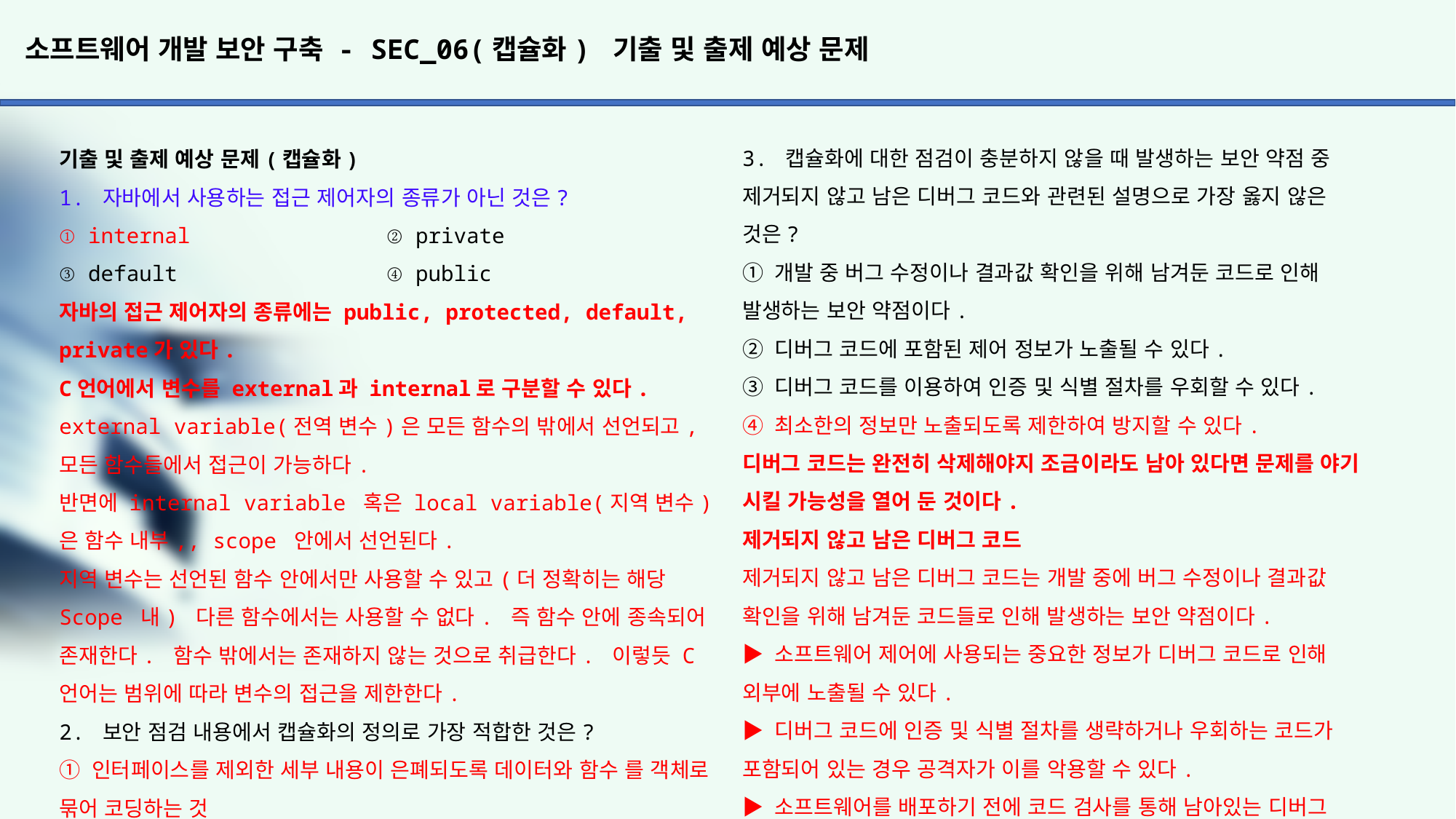

# 소프트웨어 개발 보안 구축 - SEC_06(캡슐화) 기출 및 출제 예상 문제
3. 캡슐화에 대한 점검이 충분하지 않을 때 발생하는 보안 약점 중
제거되지 않고 남은 디버그 코드와 관련된 설명으로 가장 옳지 않은
것은?
① 개발 중 버그 수정이나 결과값 확인을 위해 남겨둔 코드로 인해
발생하는 보안 약점이다.
② 디버그 코드에 포함된 제어 정보가 노출될 수 있다.
③ 디버그 코드를 이용하여 인증 및 식별 절차를 우회할 수 있다.
④ 최소한의 정보만 노출되도록 제한하여 방지할 수 있다.
디버그 코드는 완전히 삭제해야지 조금이라도 남아 있다면 문제를 야기
시킬 가능성을 열어 둔 것이다.
제거되지 않고 남은 디버그 코드
제거되지 않고 남은 디버그 코드는 개발 중에 버그 수정이나 결과값
확인을 위해 남겨둔 코드들로 인해 발생하는 보안 약점이다.
▶ 소프트웨어 제어에 사용되는 중요한 정보가 디버그 코드로 인해
외부에 노출될 수 있다.
▶ 디버그 코드에 인증 및 식별 절차를 생략하거나 우회하는 코드가
포함되어 있는 경우 공격자가 이를 악용할 수 있다.
▶ 소프트웨어를 배포하기 전에 코드 검사를 통해 남아있는 디버그
코드를 삭제함으로써 방지할 수 있다.
시스템 데이터 정보 노출
시스템 데이터 정보 노출은 시스템의 내부 정보를 시스템 메시지 등을
통해 외부로 출력하도록 코딩 했을 때 발생하는 보안 약점이다.
▶ 시스템 메시지를 통해 노출되는 메시지는 최소한의 정보만을 제공
함으로써 방지할 수 있다.
4. 보안 점검 내용 중 캡슐화에서 Private 배열에 Public 데이터를
할당함으로써 발생하는 보안 약점에 대한 내용으로 가장 옳지 않은 것
은?
① Private 배열에 Public 데이터 또는 메소드의 파라미터를 저장할 때 발생한다.
② Private 배열을 외부에서 접근할 수 있게 된다.
③ Public 메소드가 Private 배열을 반환하지 못하도록 코딩하여 방지할 수 있다.
④ Private 배열에 레퍼런스가 아닌 값을 저장하여 방지할 수 있다.
public 메소드로부터 반환된 private ‘배열’은 반환과 관련되어 있고,
‘private’배열에 public 데이터 할당은 할당과 관련되어 있다는 점에
주의하자.
private 배열에 public 데이터 할당
private 배열에 public으로 선언된 데이터 또는 메소드의 파라미터를 저장할 때 발생하는 보안 약점이다.
▶ private 배열에 public 데이터를 저장하면 private 배열을 외부에서 접근을 할 수 있게 된다.
▶ public으로 선언된 데이터를 private 배열에 저장할 때, 레퍼런스가 아닌 값을 직접 저장함으로써 방지할 수 있다.
파라미터(Parameter) : 파라미터는 메소드의 외부에서 전달된 값을
저장하는 변수로 매개변수 혹은 형식 매개변수라고도 한다.
레퍼런스(Reference) : 레퍼런스를 전달 또는 할당한다는 것은 메모리
의 위치(주소값)을 공유한다는 의미이다.
public 메소드로부터 반환된 private 배열
선언된 클래스 내에서만 접근이 가능한 private 배열을 모든 클래스에서 접근이 가능한 public 메소드에서 반환할 때 발생하는 보안 약점이다.
▶ public 메소드가 private 배열을 반환하면 배열의 주소가 외부로 공개되어서 외부에서 얼마든지 접근할 수 있게 된다.
▶ private 배열을 별도의 메소드를 통해 조작하거나, 동일한 형태의 복제본으로 반환 받은 후 값을 전달하는 방식으로 방지할 수 있다.
▶ public 메소드가 private 배열을 반환하지 못하도록 코딩하여 방지할 수 있다.

기출 및 출제 예상 문제(캡슐화)
1. 자바에서 사용하는 접근 제어자의 종류가 아닌 것은?
① internal 		② private
③ default 		④ public
자바의 접근 제어자의 종류에는 public, protected, default, private가 있다.
C언어에서 변수를 external과 internal로 구분할 수 있다.
external variable(전역 변수)은 모든 함수의 밖에서 선언되고, 모든 함수들에서 접근이 가능하다.
반면에 internal variable 혹은 local variable(지역 변수)은 함수 내부,, scope 안에서 선언된다.
지역 변수는 선언된 함수 안에서만 사용할 수 있고(더 정확히는 해당 Scope 내) 다른 함수에서는 사용할 수 없다. 즉 함수 안에 종속되어 존재한다. 함수 밖에서는 존재하지 않는 것으로 취급한다. 이렇듯 C 언어는 범위에 따라 변수의 접근을 제한한다.
2. 보안 점검 내용에서 캡슐화의 정의로 가장 적합한 것은?
① 인터페이스를 제외한 세부 내용이 은폐되도록 데이터와 함수 를 객체로 묶어 코딩하는 것
② 분석 자료들을 종합하여 보안 요구사항을 정의하고 개발 프로세스와의 관계를 분석하는 것
③ 시스템의 정보와 자원에 접근하려는 사용자가 합법적인 사용자 인지 확인하는 것
④ 보안 요구사항들을 기술적, 관리적, 물리적 측면으로 분류하는 것
캡슐화 : 클래스 안에 서로 연관 있는 속성과 기능들을 하나의 캡슐(capsule)로 만들어 정보은닉을 통해 데이터를 외부로부터 보호하는 것을 의미한다.